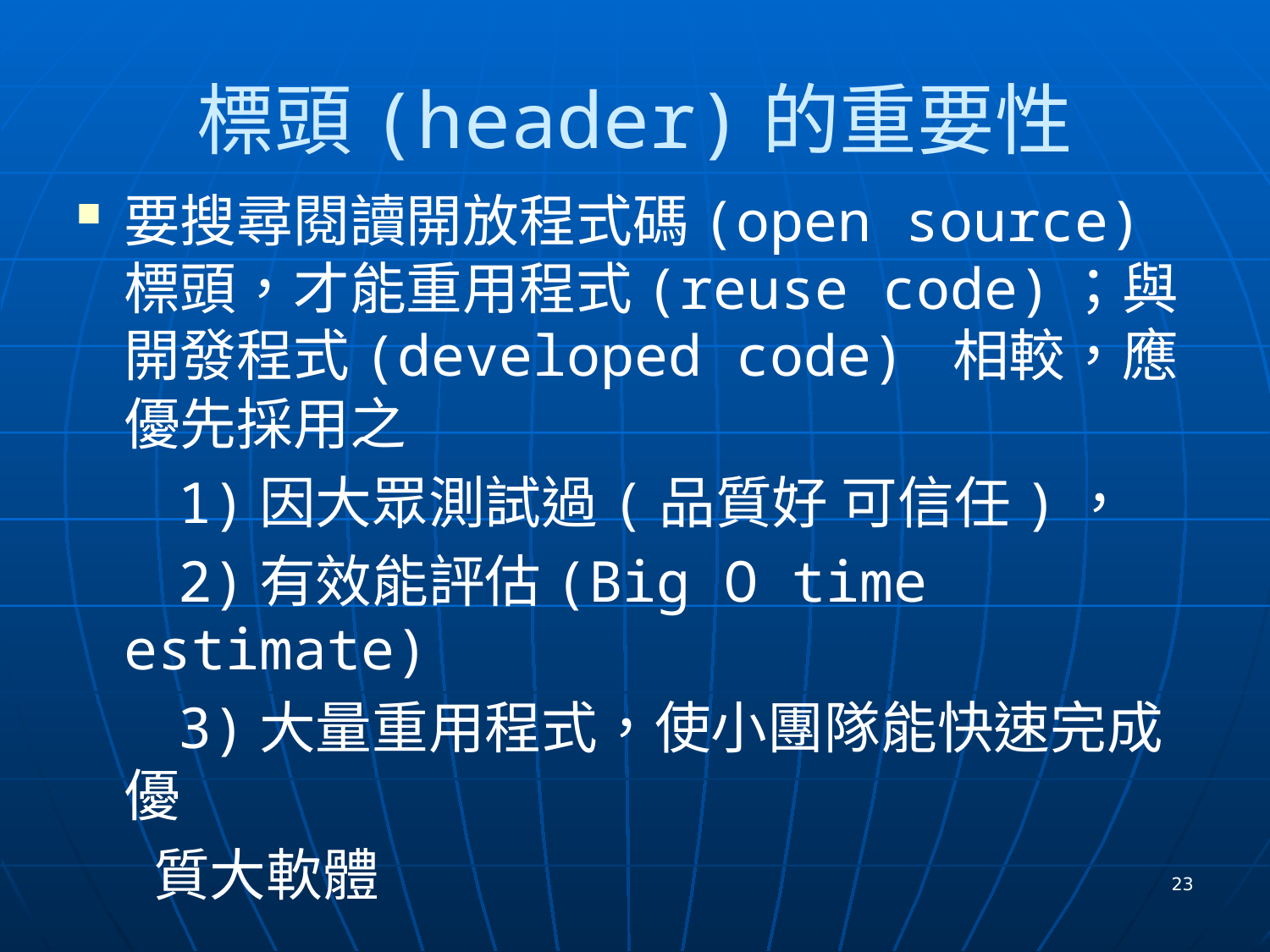

# 標頭(header)的重要性
要搜尋閱讀開放程式碼(open source)標頭，才能重用程式(reuse code)；與開發程式(developed code) 相較，應優先採用之
   1)因大眾測試過(品質好 可信任)，
   2)有效能評估(Big O time estimate)
   3)大量重用程式，使小團隊能快速完成優
     質大軟體

開發程式行數(Line of code) 無甚意義了
23